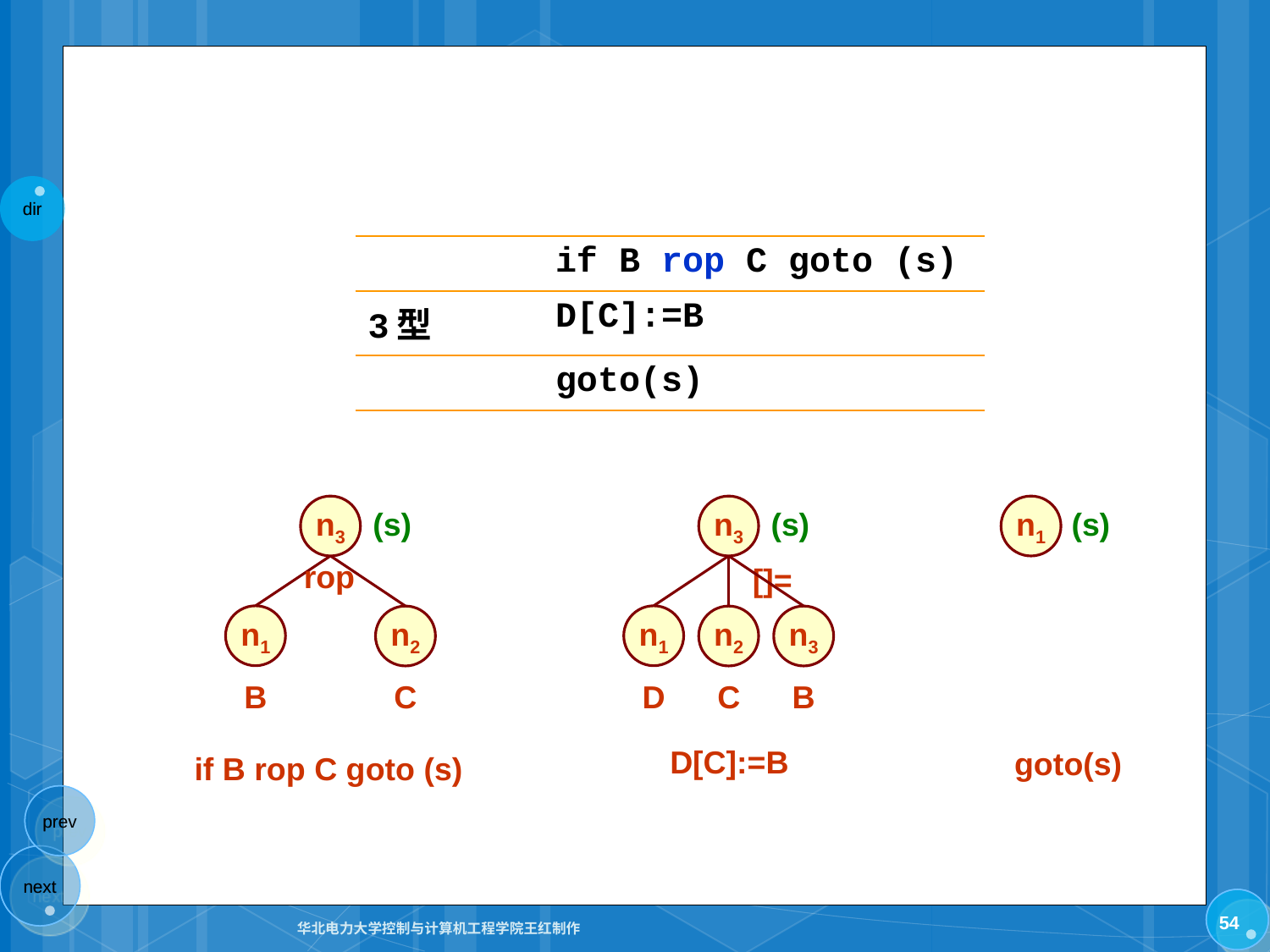

|  | if B rop C goto (s) |
| --- | --- |
| 3型 | D[C]:=B |
|  | goto(s) |
n3
(s)
rop
n1
n2
B
C
n3
(s)
[]=
n1
n2
n3
D
C
B
n1
(s)
D[C]:=B
goto(s)
if B rop C goto (s)
54
华北电力大学控制与计算机工程学院王红制作